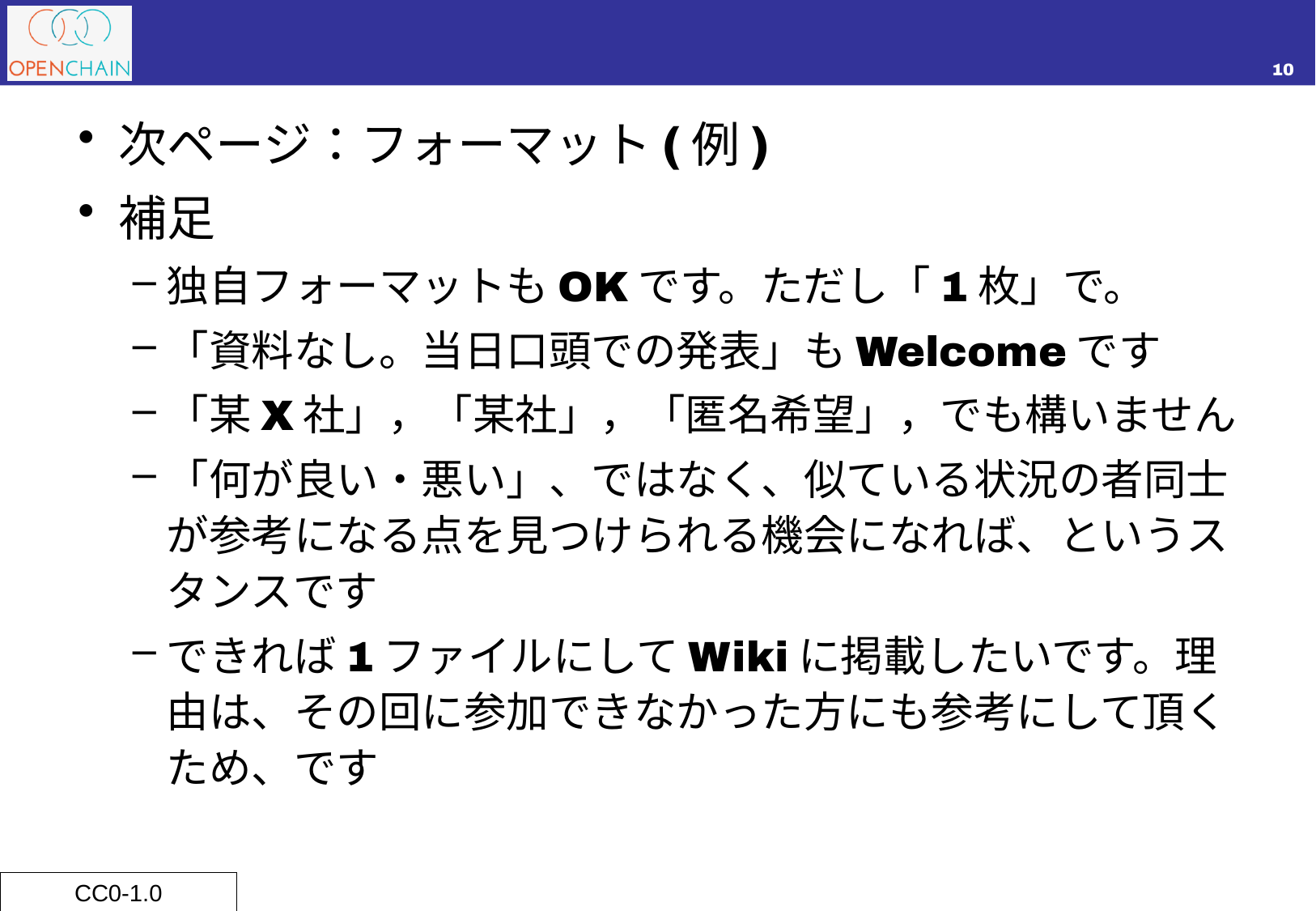

#
10
次ページ：フォーマット(例)
補足
独自フォーマットもOKです。ただし「1枚」で。
「資料なし。当日口頭での発表」もWelcomeです
「某X社」，「某社」，「匿名希望」，でも構いません
「何が良い・悪い」、ではなく、似ている状況の者同士が参考になる点を見つけられる機会になれば、というスタンスです
できれば1ファイルにしてWikiに掲載したいです。理由は、その回に参加できなかった方にも参考にして頂くため、です
CC0-1.0